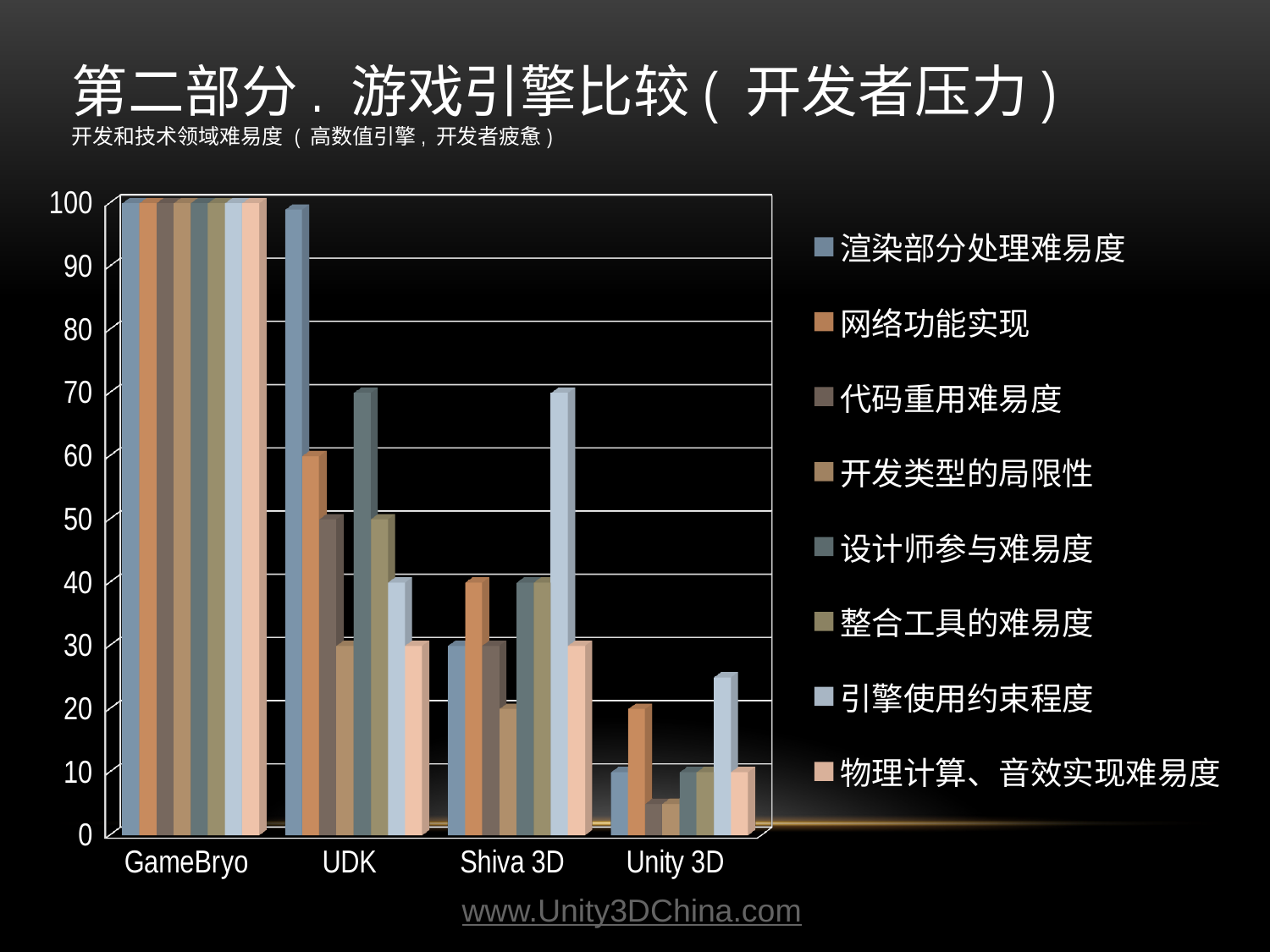

第二部分. 游戏引擎比较( 开发者压力)
开发和技术领域难易度 ( 高数值引擎, 开发者疲惫)

[unsupported chart]

www.Unity3DChina.com